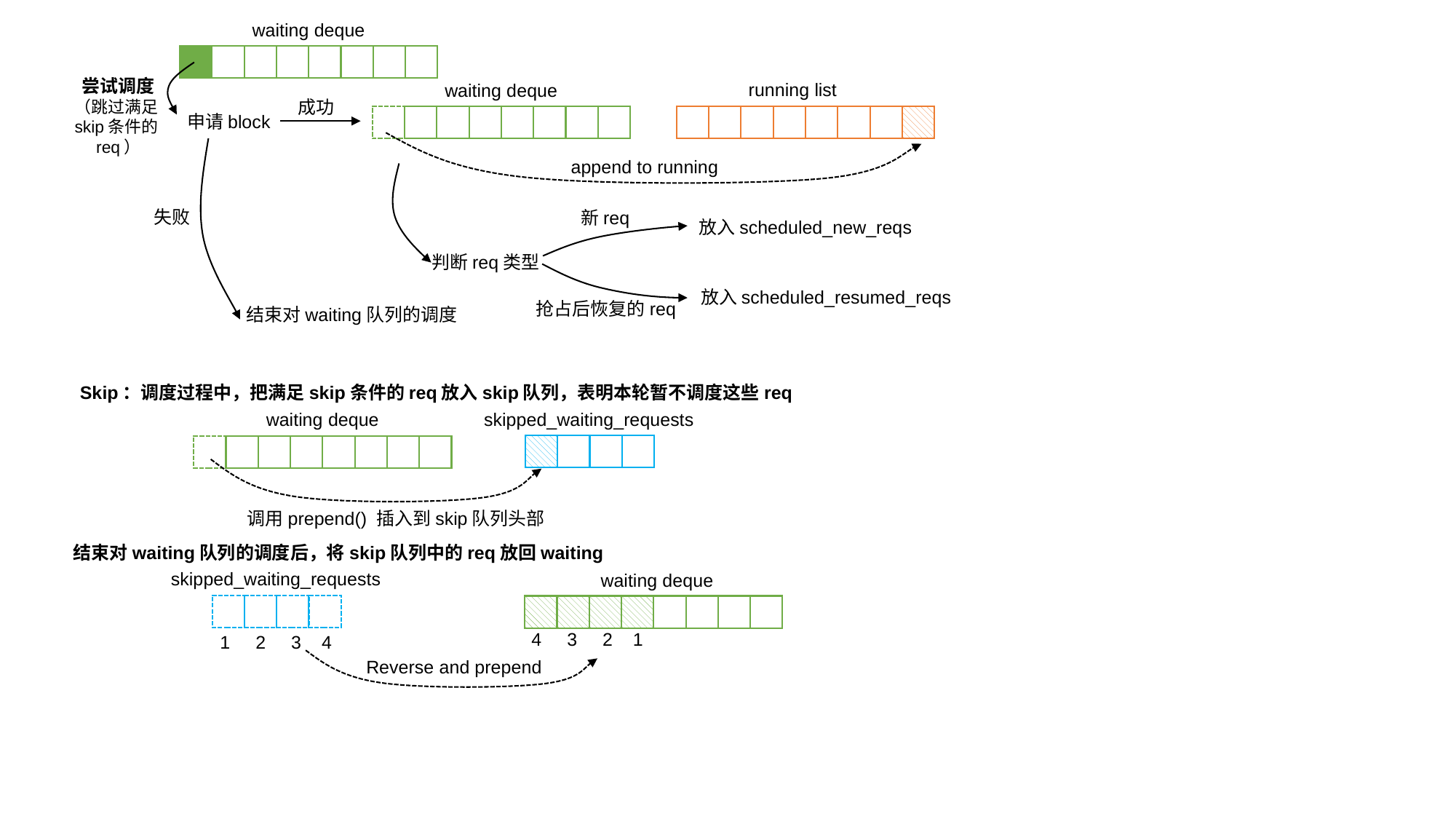

waiting deque

尝试调度
（跳过满足skip条件的req）
running list
waiting deque
成功
申请block

append to running

失败
新req
放入scheduled_new_reqs

判断req类型

放入scheduled_resumed_reqs
抢占后恢复的req
结束对waiting队列的调度
Skip：调度过程中，把满足skip条件的req放入skip队列，表明本轮暂不调度这些req
skipped_waiting_requests
waiting deque

调用prepend() 插入到skip队列头部
结束对waiting队列的调度后，将skip队列中的req放回waiting
skipped_waiting_requests
waiting deque

4     3     2    1
1     2     3    4

Reverse and prepend